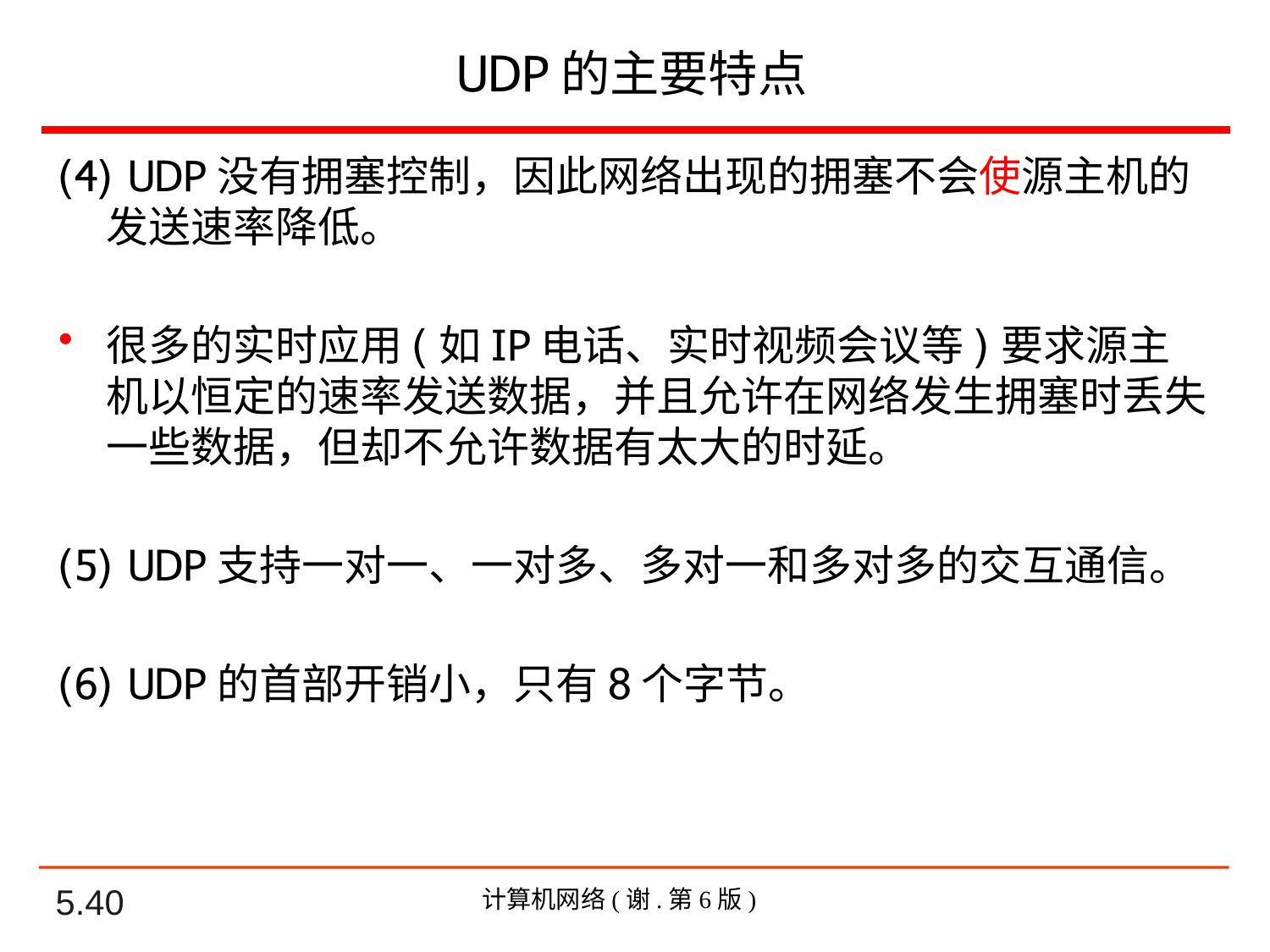

# UDP的主要特点
(4) UDP没有拥塞控制，因此网络出现的拥塞不会使源主机的发送速率降低。

很多的实时应用(如IP电话、实时视频会议等)要求源主机以恒定的速率发送数据，并且允许在网络发生拥塞时丢失一些数据，但却不允许数据有太大的时延。

(5) UDP支持一对一、一对多、多对一和多对多的交互通信。

(6) UDP的首部开销小，只有8个字节。